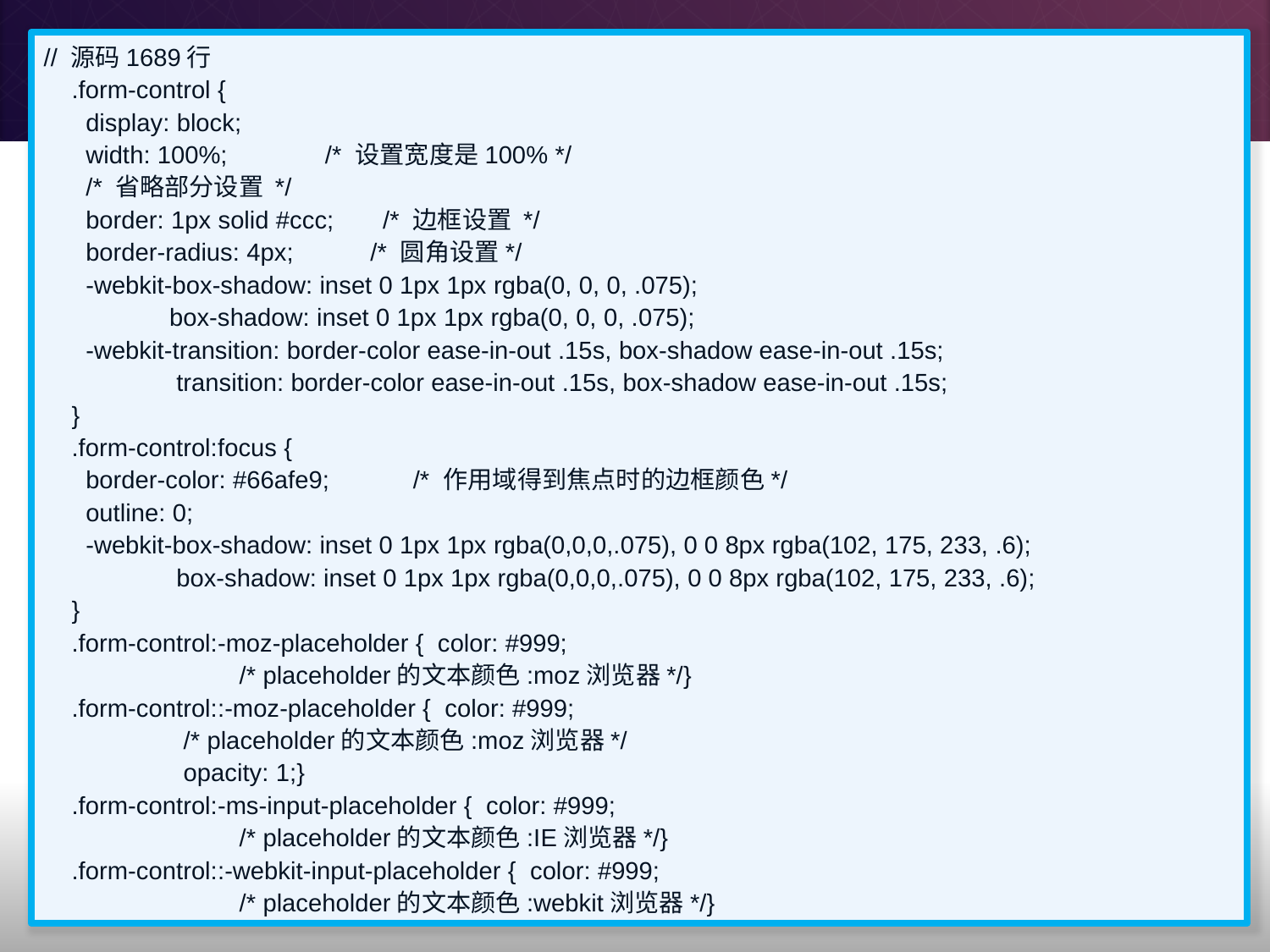

# 表单 > 基础表单
// 源码1689行
    .form-control {
      display: block;
      width: 100%;              /* 设置宽度是100% */
      /* 省略部分设置 */
      border: 1px solid #ccc;       /* 边框设置 */
      border-radius: 4px;           /* 圆角设置*/
      -webkit-box-shadow: inset 0 1px 1px rgba(0, 0, 0, .075);
                  box-shadow: inset 0 1px 1px rgba(0, 0, 0, .075);
      -webkit-transition: border-color ease-in-out .15s, box-shadow ease-in-out .15s;
                   transition: border-color ease-in-out .15s, box-shadow ease-in-out .15s;
    }
    .form-control:focus {
      border-color: #66afe9;            /* 作用域得到焦点时的边框颜色*/
      outline: 0;
      -webkit-box-shadow: inset 0 1px 1px rgba(0,0,0,.075), 0 0 8px rgba(102, 175, 233, .6);
                   box-shadow: inset 0 1px 1px rgba(0,0,0,.075), 0 0 8px rgba(102, 175, 233, .6);
    }
    .form-control:-moz-placeholder {  color: #999;
                            /* placeholder的文本颜色:moz浏览器*/}
    .form-control::-moz-placeholder {  color: #999;
                    /* placeholder的文本颜色:moz浏览器*/
                    opacity: 1;}
    .form-control:-ms-input-placeholder {  color: #999;
                            /* placeholder的文本颜色:IE浏览器*/}
    .form-control::-webkit-input-placeholder {  color: #999;
                            /* placeholder的文本颜色:webkit浏览器*/}
Bootstrap对基础表单未做太多的定制化效果设计，默认都使用全局设置，只是对表单内的fieldset、legend、label标签进行了设定，将这些元素的margin、padding、border等进行了细化设置。详细请参考源码1854行以后的代码。
如果在select、input、textarea元素上应用了.form-control样式，显示的宽度会变成100%，并且placeholder的颜色都设置成了#999999。主要源码如下：